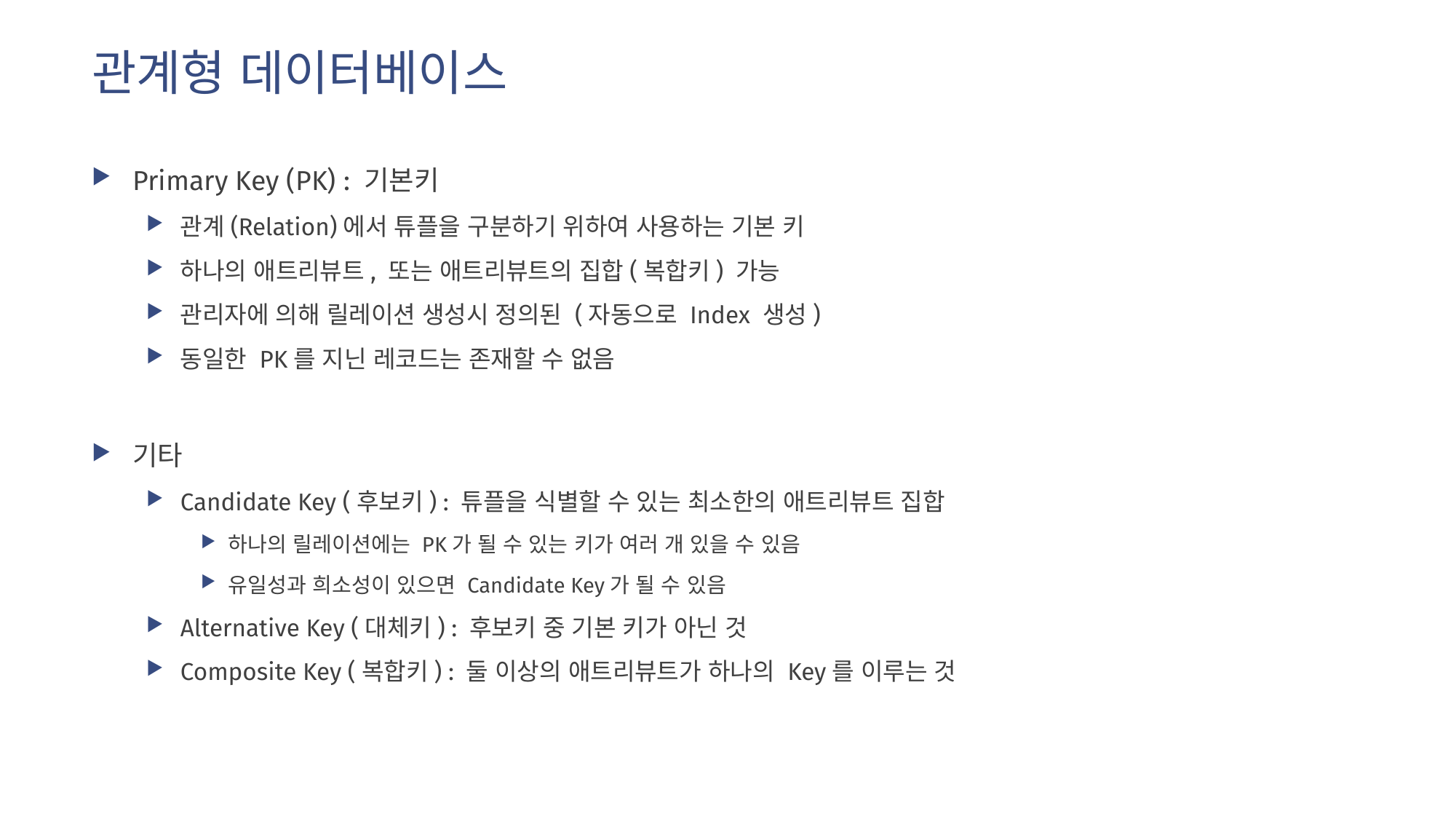

# 관계형 데이터베이스
Primary Key (PK) : 기본키
관계(Relation)에서 튜플을 구분하기 위하여 사용하는 기본 키
하나의 애트리뷰트, 또는 애트리뷰트의 집합(복합키) 가능
관리자에 의해 릴레이션 생성시 정의된 (자동으로 Index 생성)
동일한 PK를 지닌 레코드는 존재할 수 없음

기타
Candidate Key (후보키) : 튜플을 식별할 수 있는 최소한의 애트리뷰트 집합
하나의 릴레이션에는 PK가 될 수 있는 키가 여러 개 있을 수 있음
유일성과 희소성이 있으면 Candidate Key가 될 수 있음
Alternative Key (대체키) : 후보키 중 기본 키가 아닌 것
Composite Key (복합키) : 둘 이상의 애트리뷰트가 하나의 Key를 이루는 것